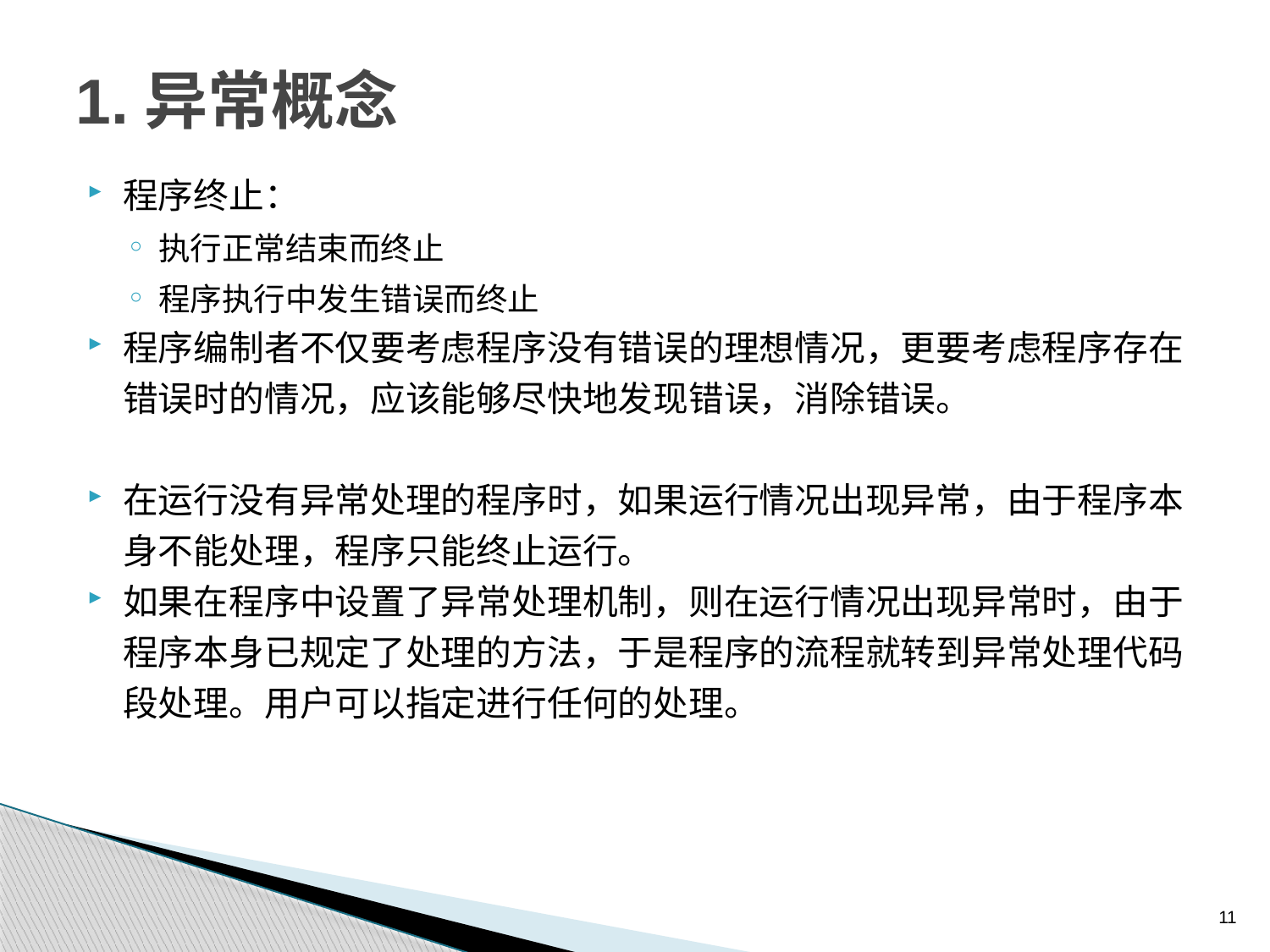

# 1.异常概念
程序终止：
执行正常结束而终止
程序执行中发生错误而终止
程序编制者不仅要考虑程序没有错误的理想情况，更要考虑程序存在错误时的情况，应该能够尽快地发现错误，消除错误。

在运行没有异常处理的程序时，如果运行情况出现异常，由于程序本身不能处理，程序只能终止运行。
如果在程序中设置了异常处理机制，则在运行情况出现异常时，由于程序本身已规定了处理的方法，于是程序的流程就转到异常处理代码段处理。用户可以指定进行任何的处理。

11